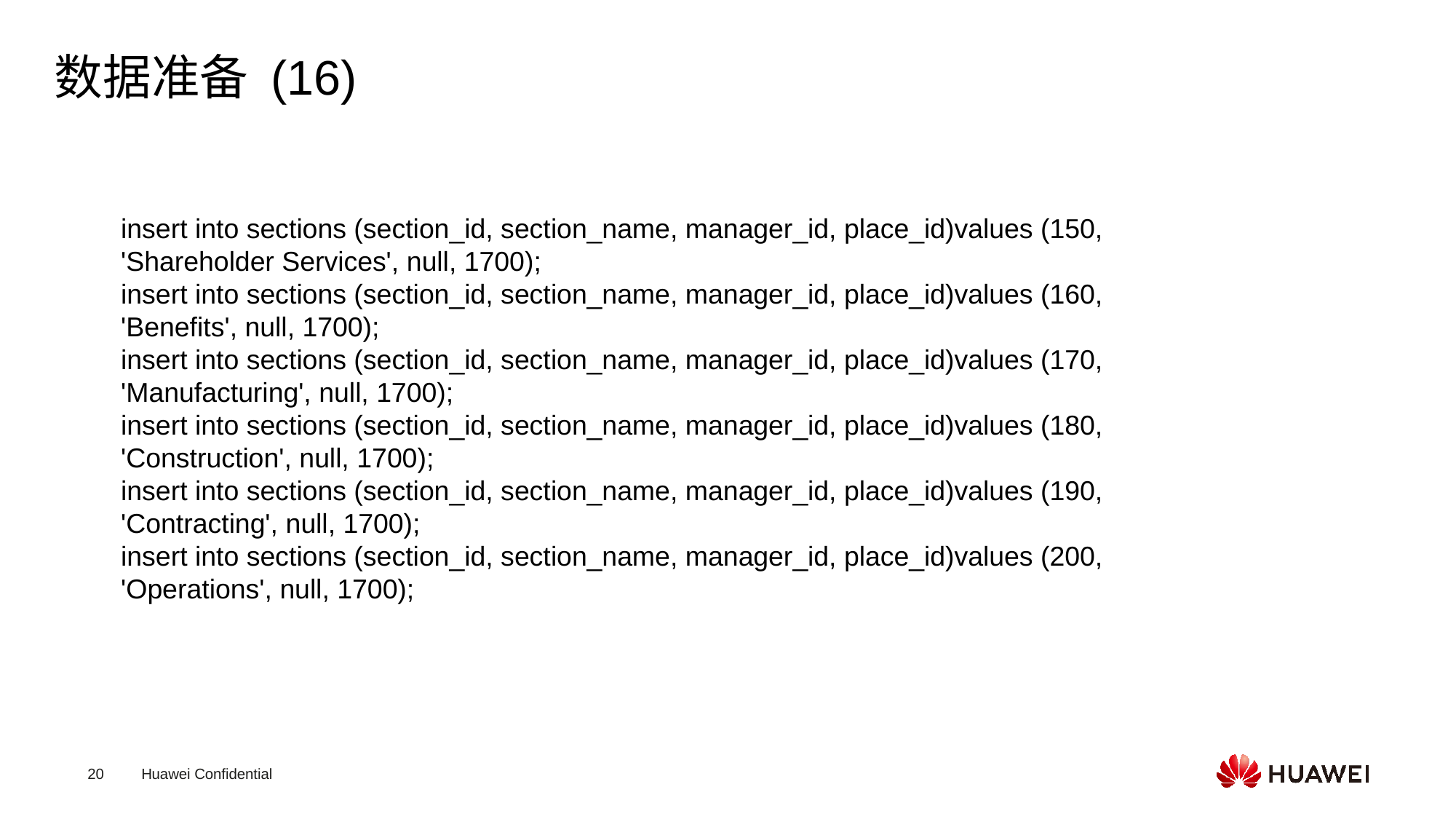

# 数据准备 (16)
insert into sections (section_id, section_name, manager_id, place_id)values (150, 'Shareholder Services', null, 1700);insert into sections (section_id, section_name, manager_id, place_id)values (160, 'Benefits', null, 1700);insert into sections (section_id, section_name, manager_id, place_id)values (170, 'Manufacturing', null, 1700);insert into sections (section_id, section_name, manager_id, place_id)values (180, 'Construction', null, 1700);insert into sections (section_id, section_name, manager_id, place_id)values (190, 'Contracting', null, 1700);insert into sections (section_id, section_name, manager_id, place_id)values (200, 'Operations', null, 1700);